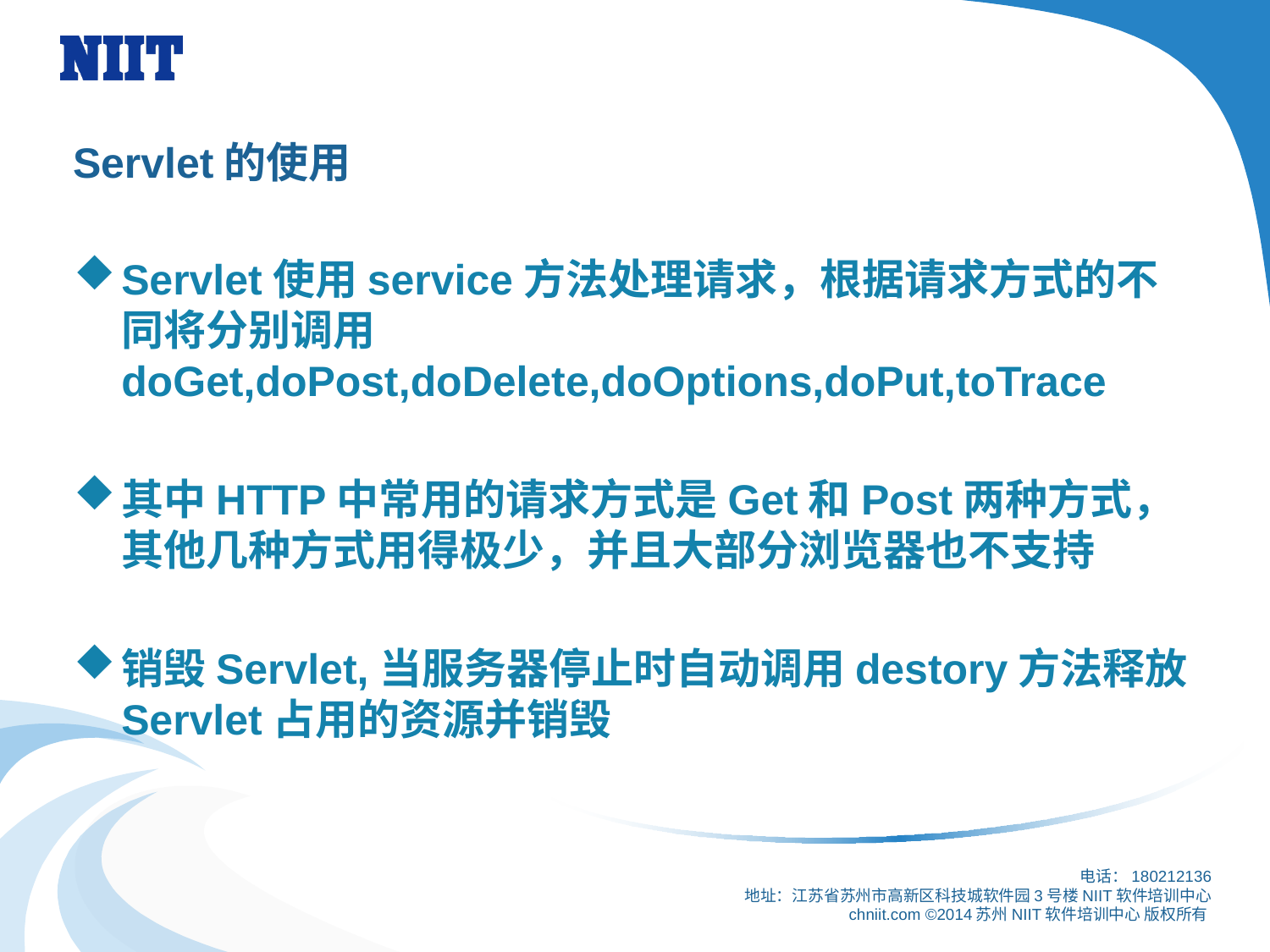

# Servlet的使用
Servlet使用service方法处理请求，根据请求方式的不同将分别调用doGet,doPost,doDelete,doOptions,doPut,toTrace

其中HTTP中常用的请求方式是Get和Post两种方式，其他几种方式用得极少，并且大部分浏览器也不支持

销毁Servlet,当服务器停止时自动调用destory方法释放Servlet占用的资源并销毁